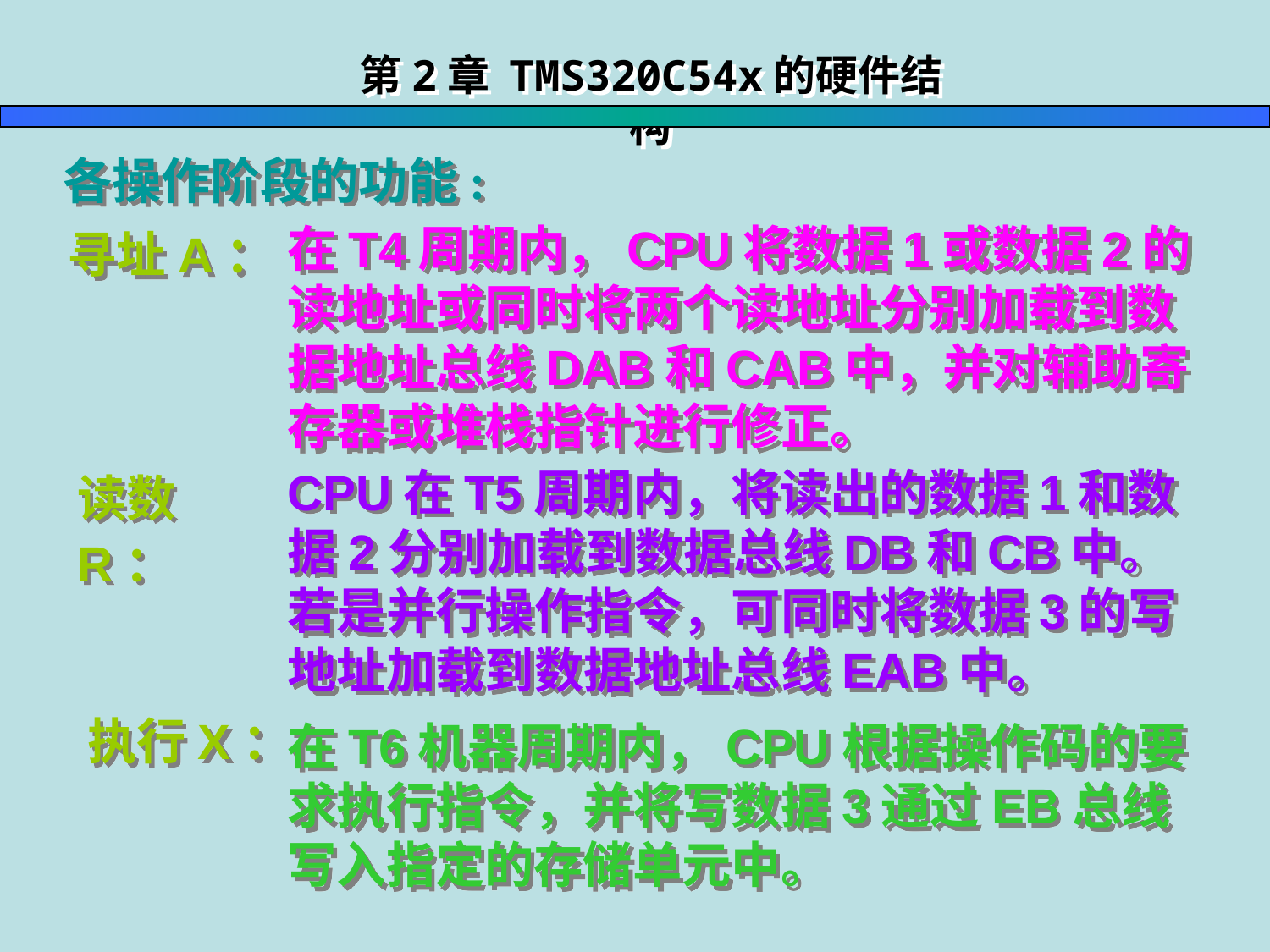

第2章 TMS320C54x的硬件结构

各操作阶段的功能:
寻址A：
在T4周期内，CPU将数据1或数据2的读地址或同时将两个读地址分别加载到数据地址总线DAB和CAB中，并对辅助寄存器或堆栈指针进行修正。
读数R：
CPU在T5周期内，将读出的数据1和数据2分别加载到数据总线DB和CB中。若是并行操作指令，可同时将数据3的写地址加载到数据地址总线EAB中。
执行X：
在T6机器周期内，CPU根据操作码的要求执行指令，并将写数据3通过EB总线写入指定的存储单元中。
133